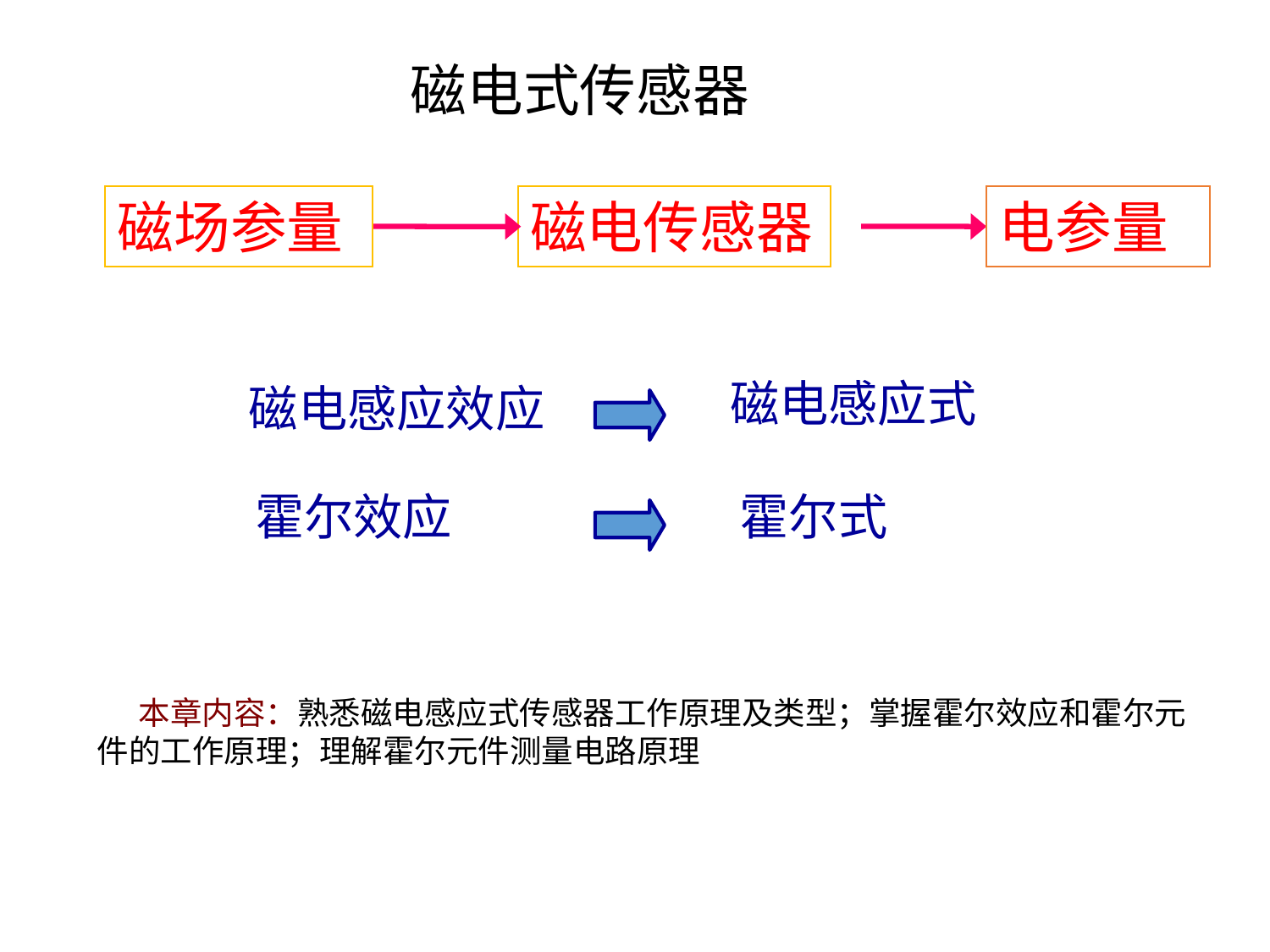

磁电式传感器
磁场参量
磁电传感器
电参量

磁电感应式
磁电感应效应

霍尔效应
霍尔式

本章内容：熟悉磁电感应式传感器工作原理及类型；掌握霍尔效应和霍尔元件的工作原理；理解霍尔元件测量电路原理